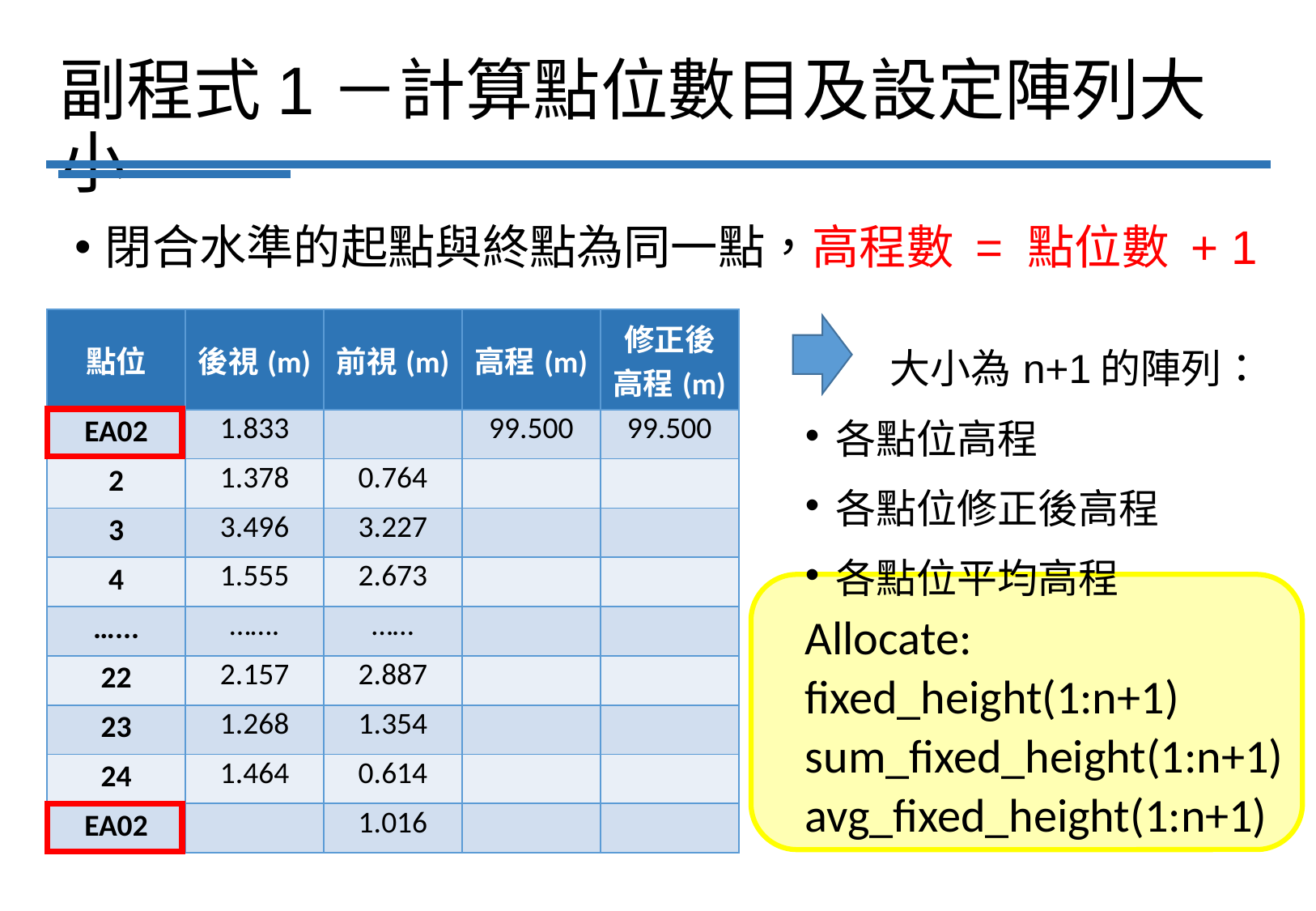

# 副程式1－計算點位數目及設定陣列大小

閉合水準的起點與終點為同一點，高程數 = 點位數 + 1

| 點位 | 後視(m) | 前視(m) | 高程(m) | 修正後 高程(m) |
| --- | --- | --- | --- | --- |
| EA02 | 1.833 |  | 99.500 | 99.500 |
| 2 | 1.378 | 0.764 |  |  |
| 3 | 3.496 | 3.227 |  |  |
| 4 | 1.555 | 2.673 |  |  |
| …... | ……. | …… |  |  |
| 22 | 2.157 | 2.887 |  |  |
| 23 | 1.268 | 1.354 |  |  |
| 24 | 1.464 | 0.614 |  |  |
| EA02 |  | 1.016 |  |  |

        大小為n+1的陣列：
各點位高程
各點位修正後高程
各點位平均高程
Allocate:
fixed_height(1:n+1)
sum_fixed_height(1:n+1)
avg_fixed_height(1:n+1)